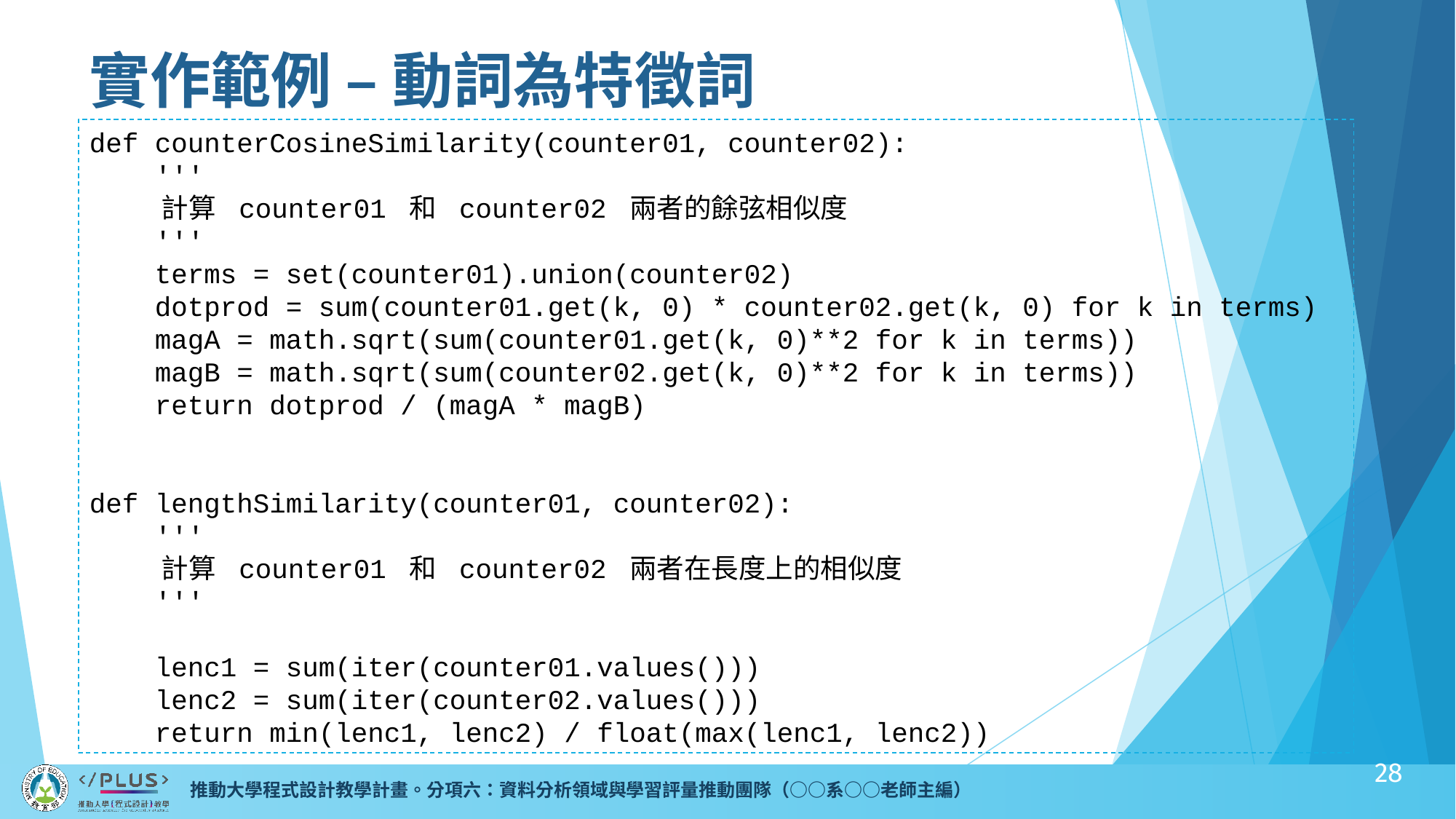

# 實作範例 – 動詞為特徵詞
def counterCosineSimilarity(counter01, counter02):
    '''
    計算 counter01 和 counter02 兩者的餘弦相似度
    '''
    terms = set(counter01).union(counter02)
    dotprod = sum(counter01.get(k, 0) * counter02.get(k, 0) for k in terms)
    magA = math.sqrt(sum(counter01.get(k, 0)**2 for k in terms))
    magB = math.sqrt(sum(counter02.get(k, 0)**2 for k in terms))
    return dotprod / (magA * magB)

def lengthSimilarity(counter01, counter02):
    '''
    計算 counter01 和 counter02 兩者在長度上的相似度
    '''

    lenc1 = sum(iter(counter01.values()))
    lenc2 = sum(iter(counter02.values()))
    return min(lenc1, lenc2) / float(max(lenc1, lenc2))
28